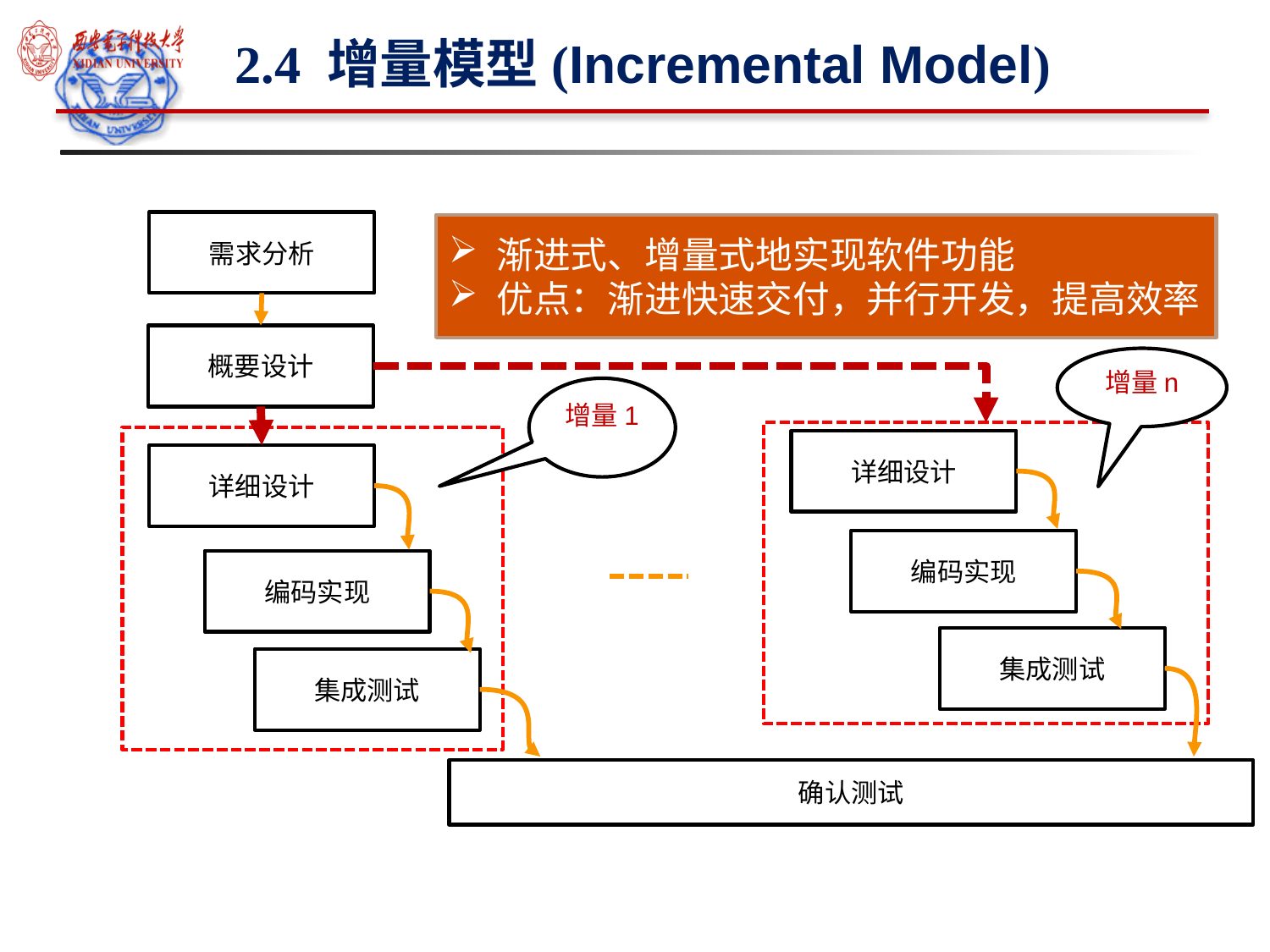

# 2.4 增量模型(Incremental Model)
需求分析
渐进式、增量式地实现软件功能
优点：渐进快速交付，并行开发，提高效率
概要设计
增量n
增量1

详细设计
详细设计
编码实现
编码实现
集成测试
集成测试
确认测试